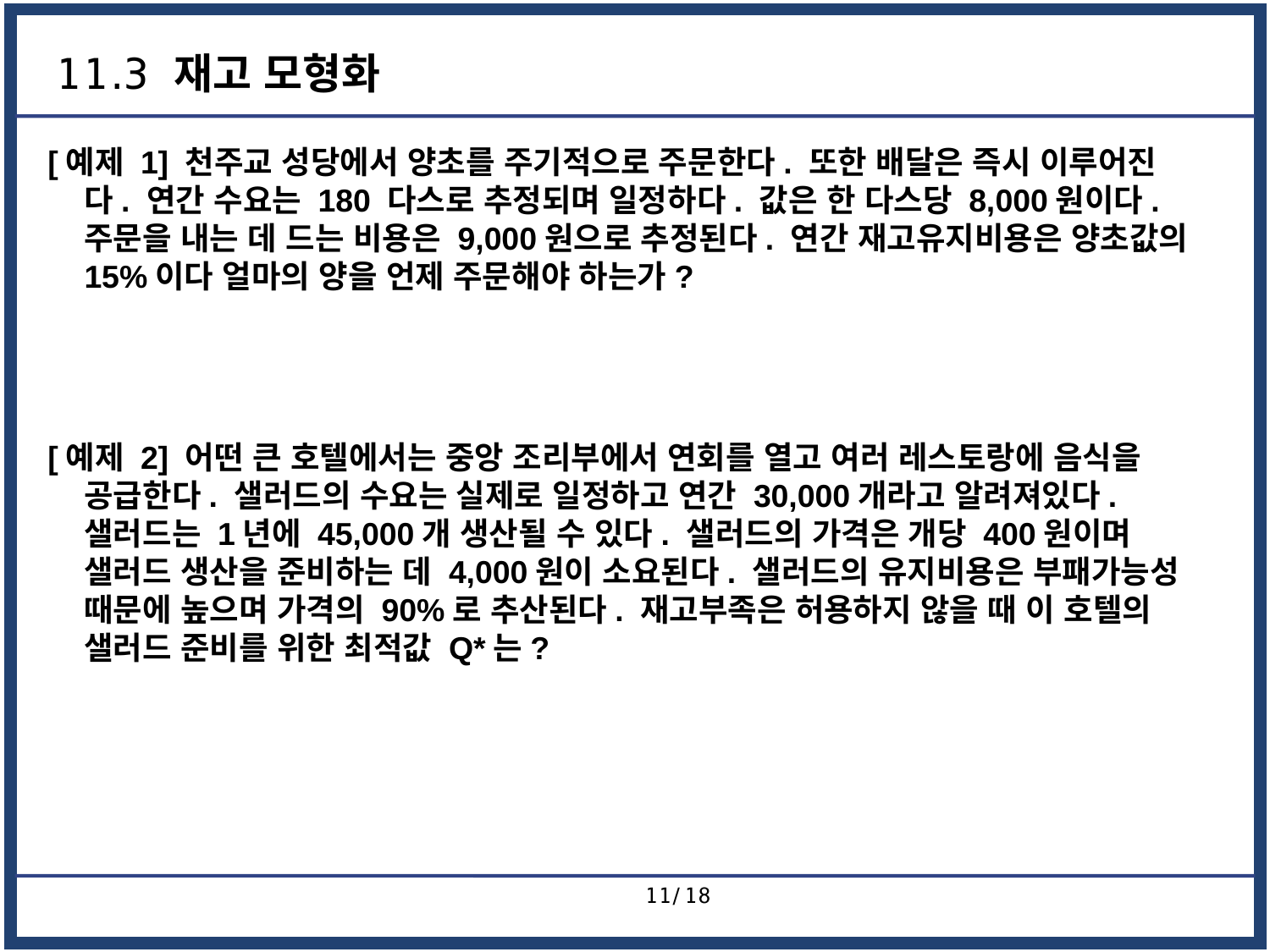

# 11.3 재고 모형화
[예제 1] 천주교 성당에서 양초를 주기적으로 주문한다. 또한 배달은 즉시 이루어진다. 연간 수요는 180 다스로 추정되며 일정하다. 값은 한 다스당 8,000원이다. 주문을 내는 데 드는 비용은 9,000원으로 추정된다. 연간 재고유지비용은 양초값의 15%이다 얼마의 양을 언제 주문해야 하는가?

[예제 2] 어떤 큰 호텔에서는 중앙 조리부에서 연회를 열고 여러 레스토랑에 음식을 공급한다. 샐러드의 수요는 실제로 일정하고 연간 30,000개라고 알려져있다. 샐러드는 1년에 45,000개 생산될 수 있다. 샐러드의 가격은 개당 400원이며 샐러드 생산을 준비하는 데 4,000원이 소요된다. 샐러드의 유지비용은 부패가능성 때문에 높으며 가격의 90%로 추산된다. 재고부족은 허용하지 않을 때 이 호텔의 샐러드 준비를 위한 최적값 Q*는?